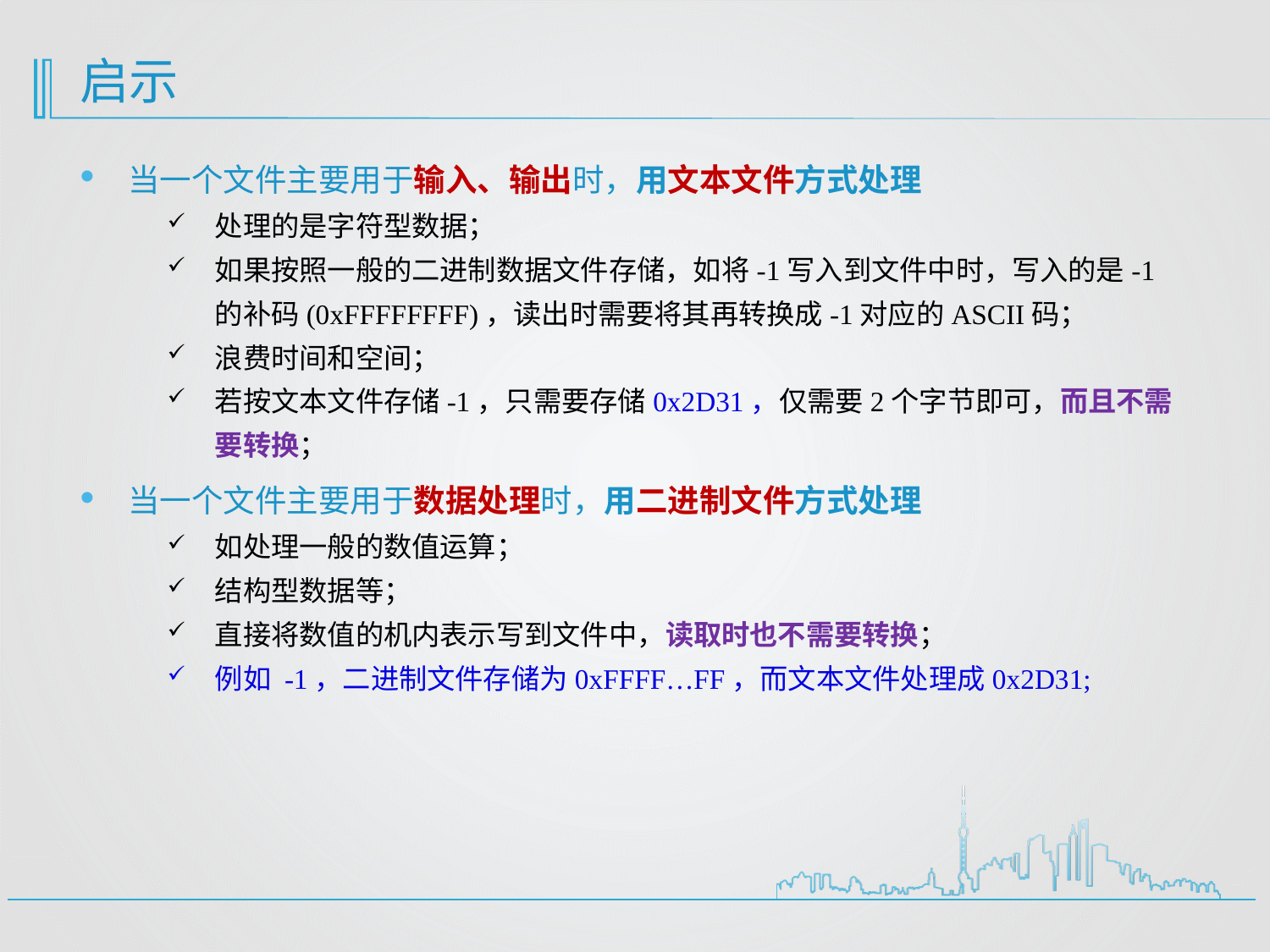

# 启示
当一个文件主要用于输入、输出时，用文本文件方式处理
处理的是字符型数据；
如果按照一般的二进制数据文件存储，如将-1写入到文件中时，写入的是-1的补码(0xFFFFFFFF)，读出时需要将其再转换成-1对应的ASCII码；
浪费时间和空间；
若按文本文件存储-1，只需要存储0x2D31，仅需要2个字节即可，而且不需要转换；
当一个文件主要用于数据处理时，用二进制文件方式处理
如处理一般的数值运算；
结构型数据等；
直接将数值的机内表示写到文件中，读取时也不需要转换；
例如 -1，二进制文件存储为0xFFFF…FF，而文本文件处理成0x2D31;